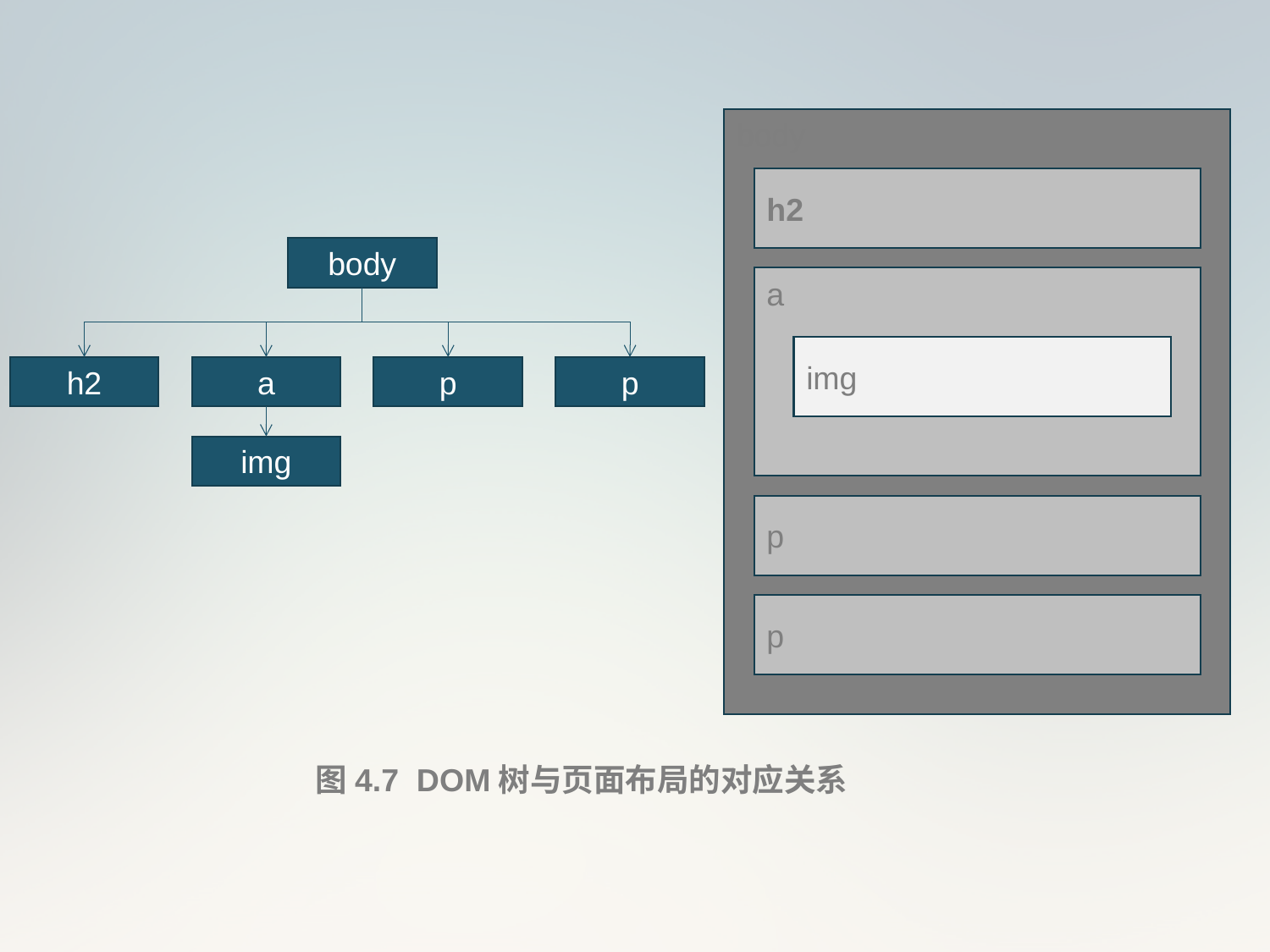

body
h2

a
img
p
p
body
h2
a
p
p
img
图4.7  DOM树与页面布局的对应关系